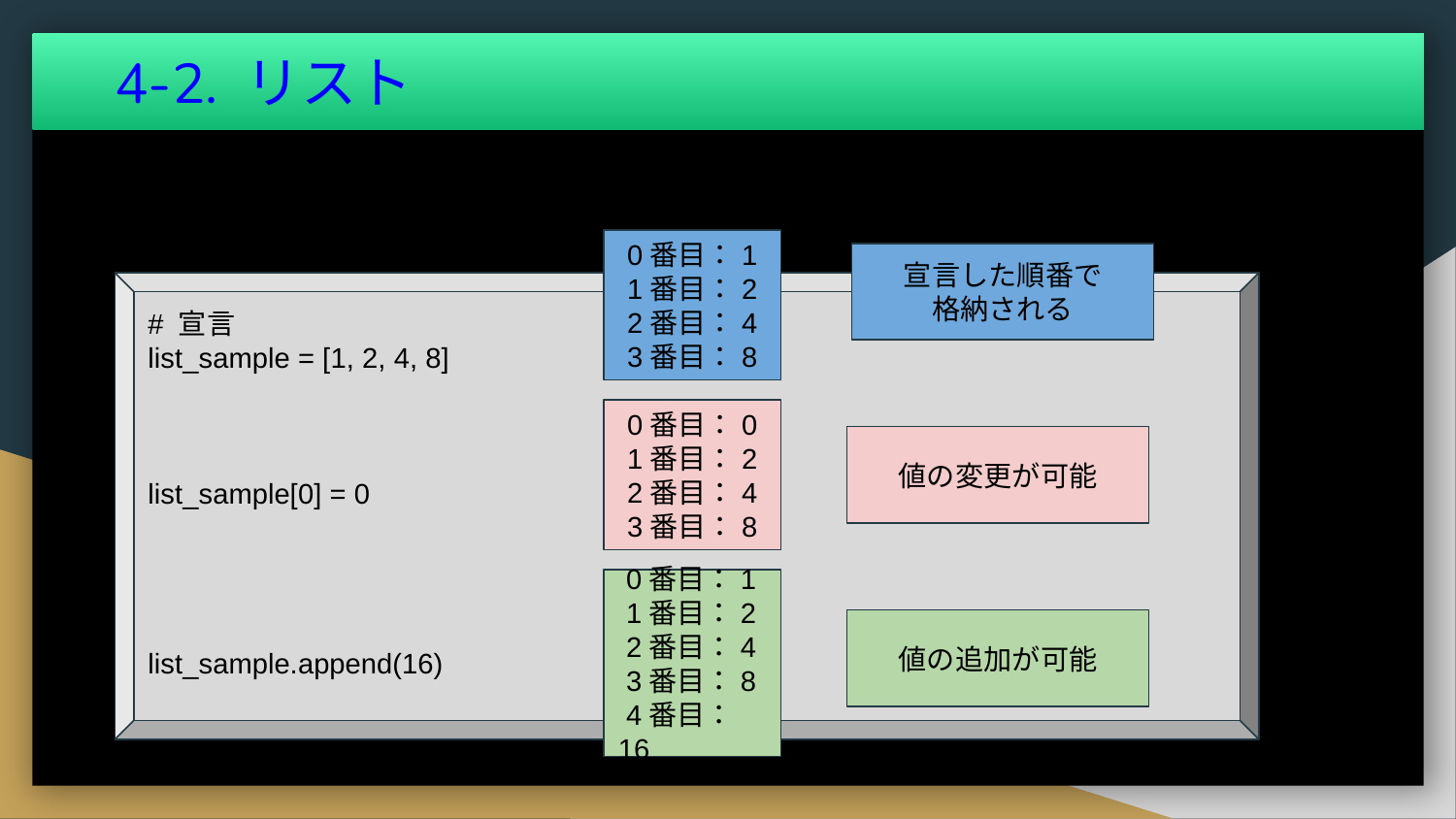

4-2. リスト

0番目：1
1番目：2
2番目：4
3番目：8
宣言した順番で
格納される
# 宣言
list_sample = [1, 2, 4, 8]

list_sample[0] = 0

list_sample.append(16)
0番目：0
1番目：2
2番目：4
3番目：8
値の変更が可能
 0番目：1
 1番目：2
 2番目：4
 3番目：8
 4番目：16
値の追加が可能